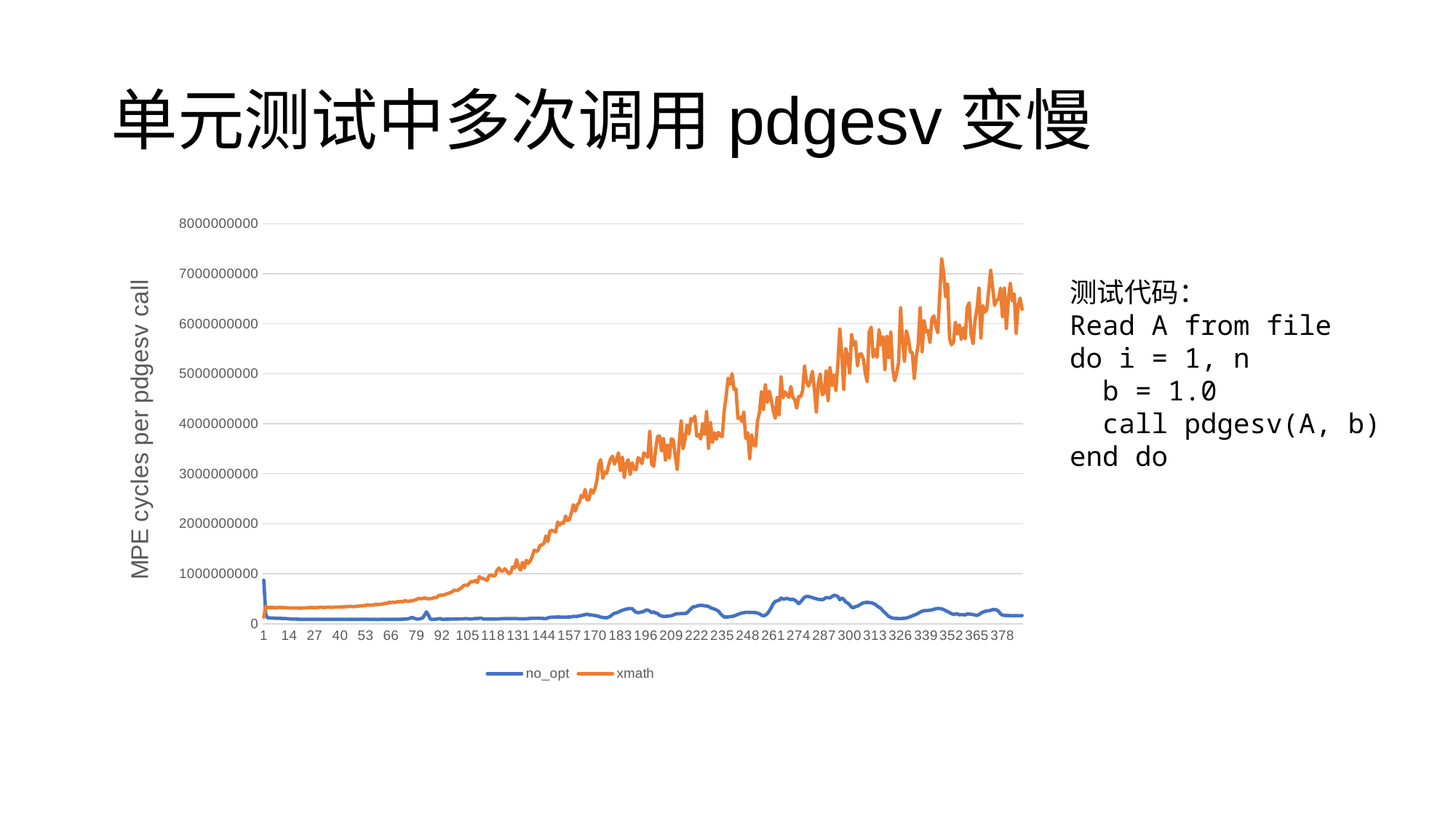

# 单元测试中多次调用pdgesv变慢

### Chart

| Category | no_opt | xmath |
|---|---|---|
测试代码：
Read A from file
do i = 1, n
  b = 1.0
  call pdgesv(A, b)
end do